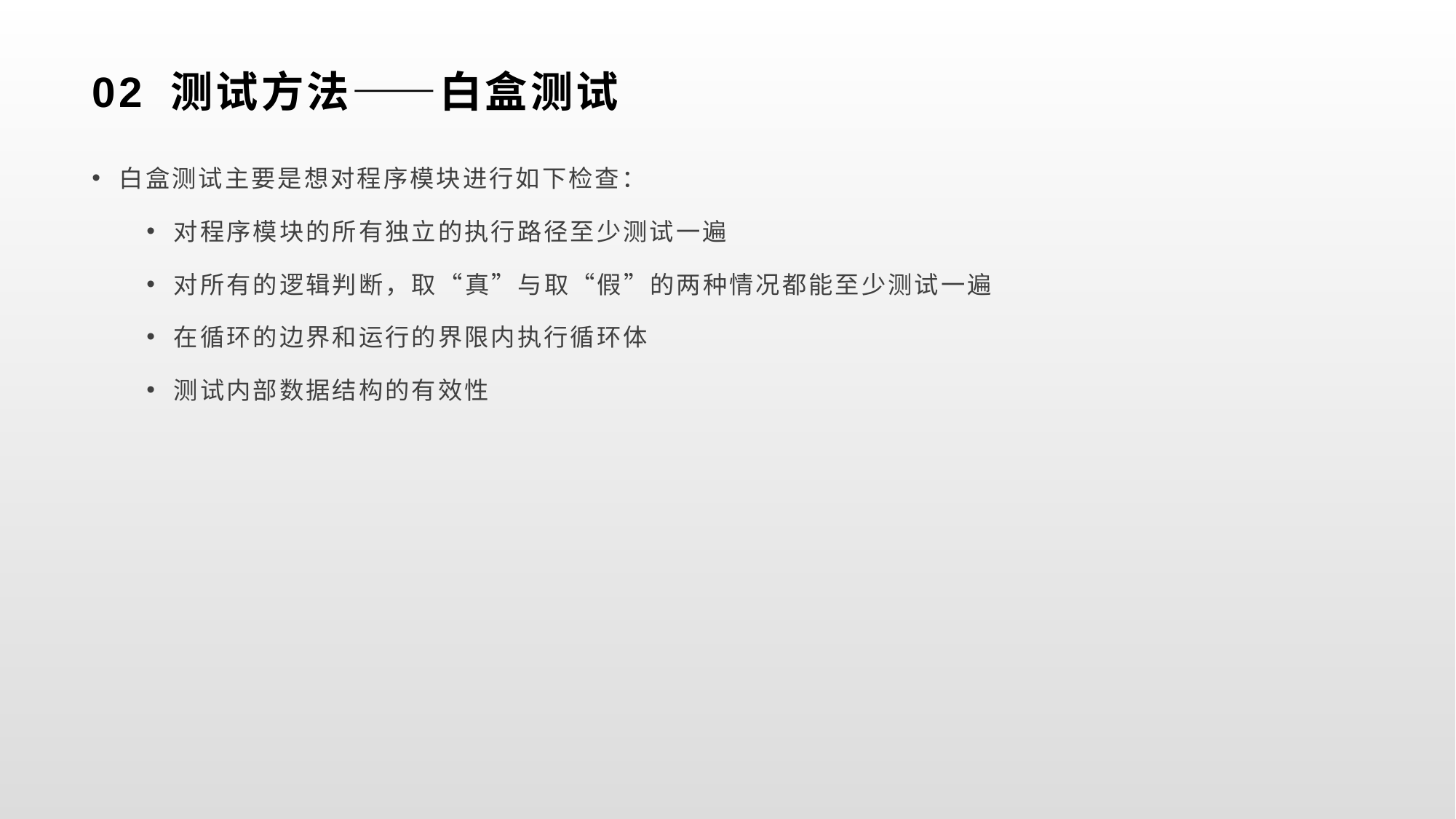

# 02 测试方法——白盒测试
白盒测试主要是想对程序模块进行如下检查：
对程序模块的所有独立的执行路径至少测试一遍
对所有的逻辑判断，取“真”与取“假”的两种情况都能至少测试一遍
在循环的边界和运行的界限内执行循环体
测试内部数据结构的有效性